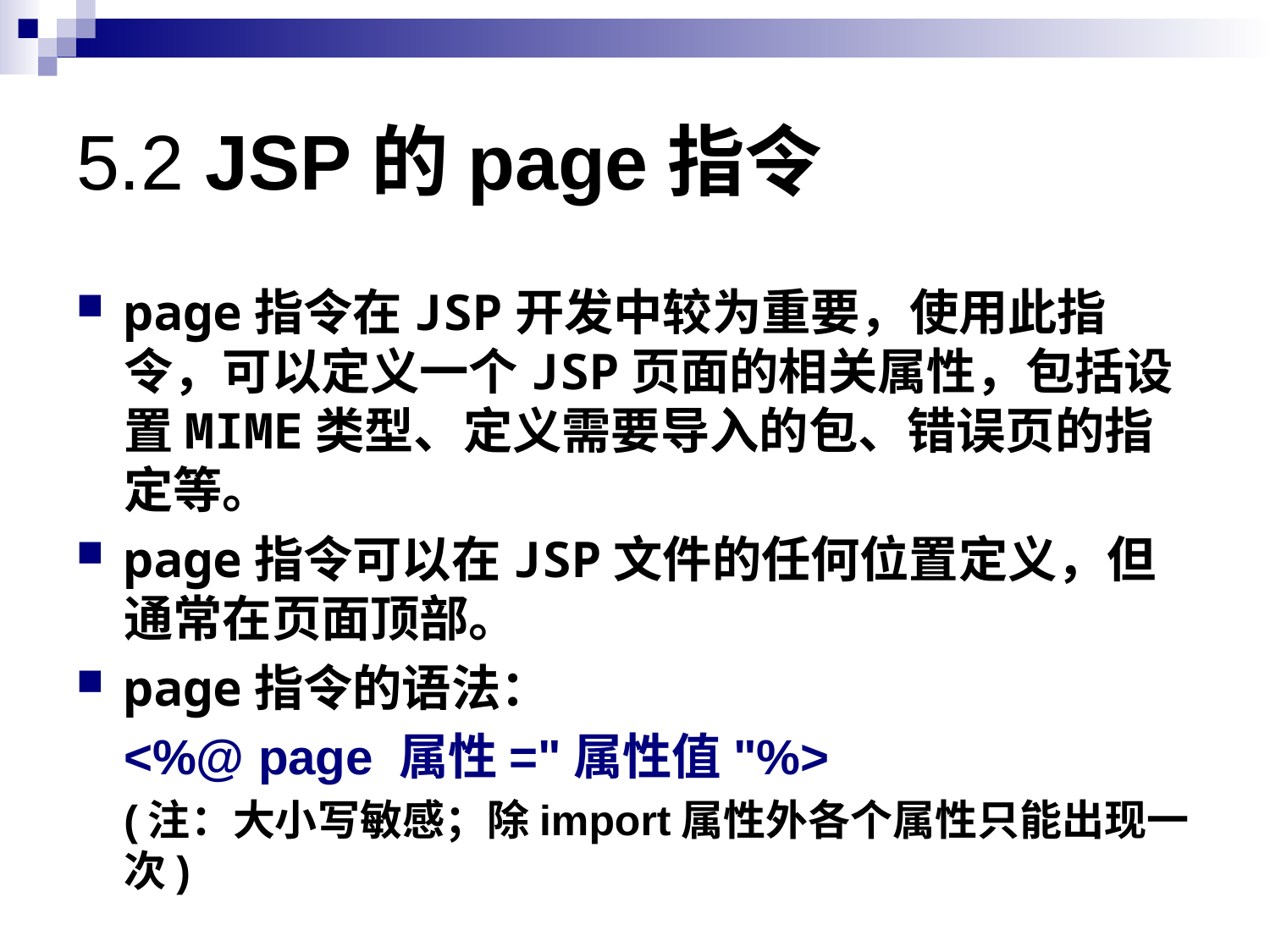

# 5.2 JSP的page指令
page指令在JSP开发中较为重要，使用此指令，可以定义一个JSP页面的相关属性，包括设置MIME类型、定义需要导入的包、错误页的指定等。
page指令可以在JSP文件的任何位置定义，但通常在页面顶部。
page指令的语法：
	<%@ page 属性="属性值"%>
	(注：大小写敏感；除import属性外各个属性只能出现一次)
21